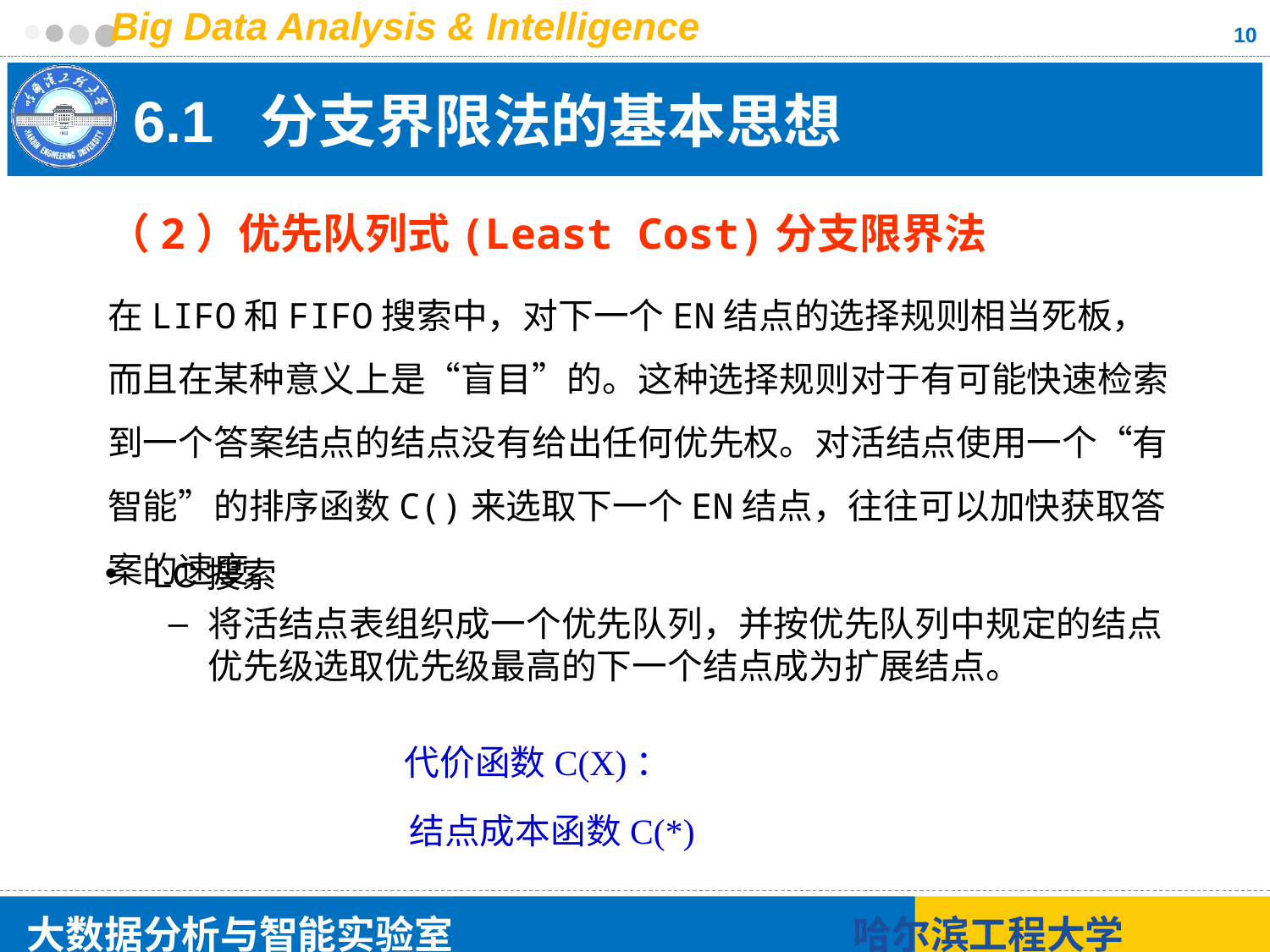

10
# 6.1  分支界限法的基本思想
（2）优先队列式(Least Cost)分支限界法
在LIFO和FIFO搜索中，对下一个EN结点的选择规则相当死板，而且在某种意义上是“盲目”的。这种选择规则对于有可能快速检索到一个答案结点的结点没有给出任何优先权。对活结点使用一个“有智能”的排序函数C()来选取下一个EN结点，往往可以加快获取答案的速度。
LC搜索
将活结点表组织成一个优先队列，并按优先队列中规定的结点优先级选取优先级最高的下一个结点成为扩展结点。
代价函数C(X)：
结点成本函数C(*)